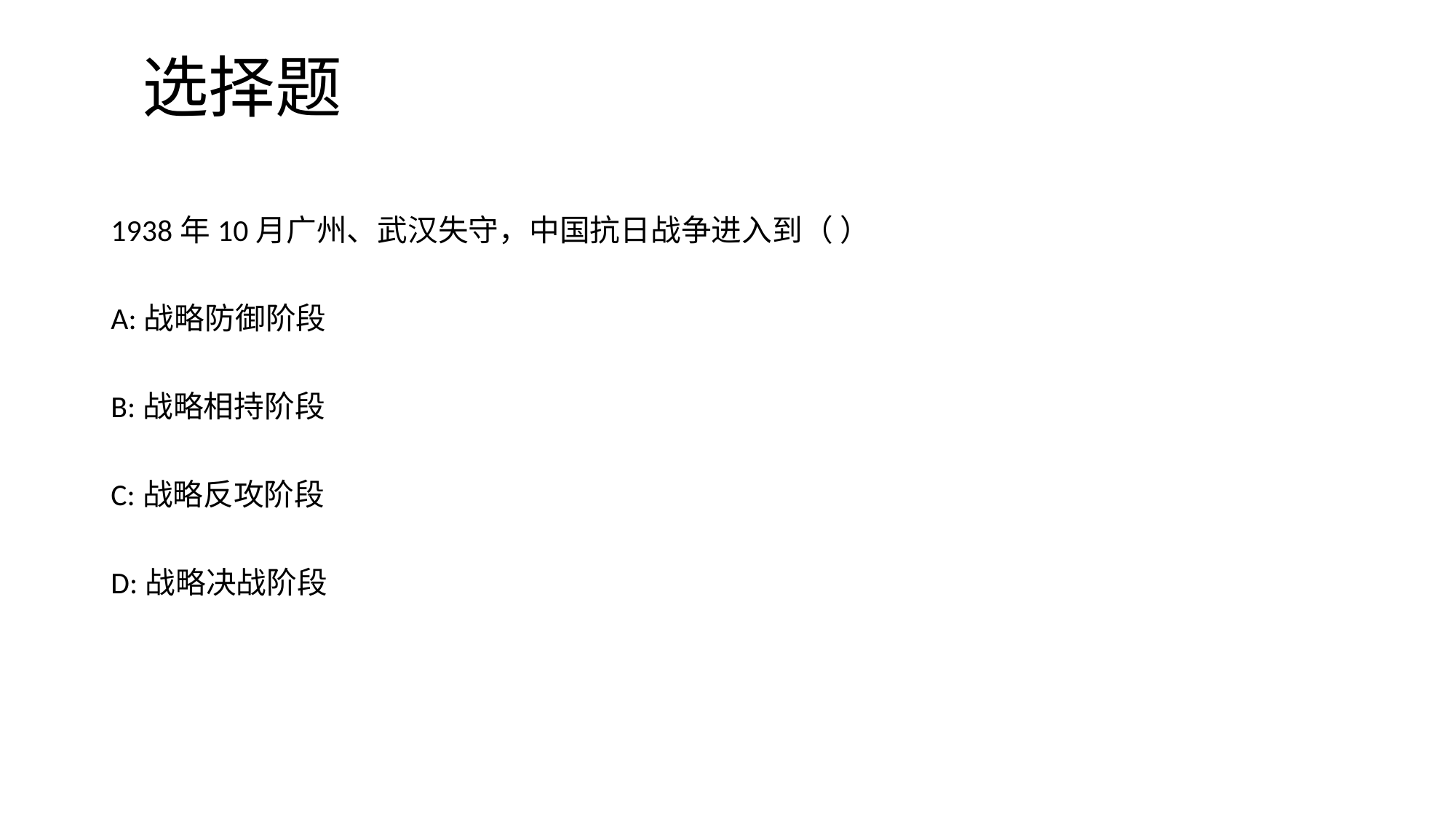

# 选择题
1938年10月广州、武汉失守，中国抗日战争进入到（ ）
A:战略防御阶段
B:战略相持阶段
C:战略反攻阶段
D:战略决战阶段